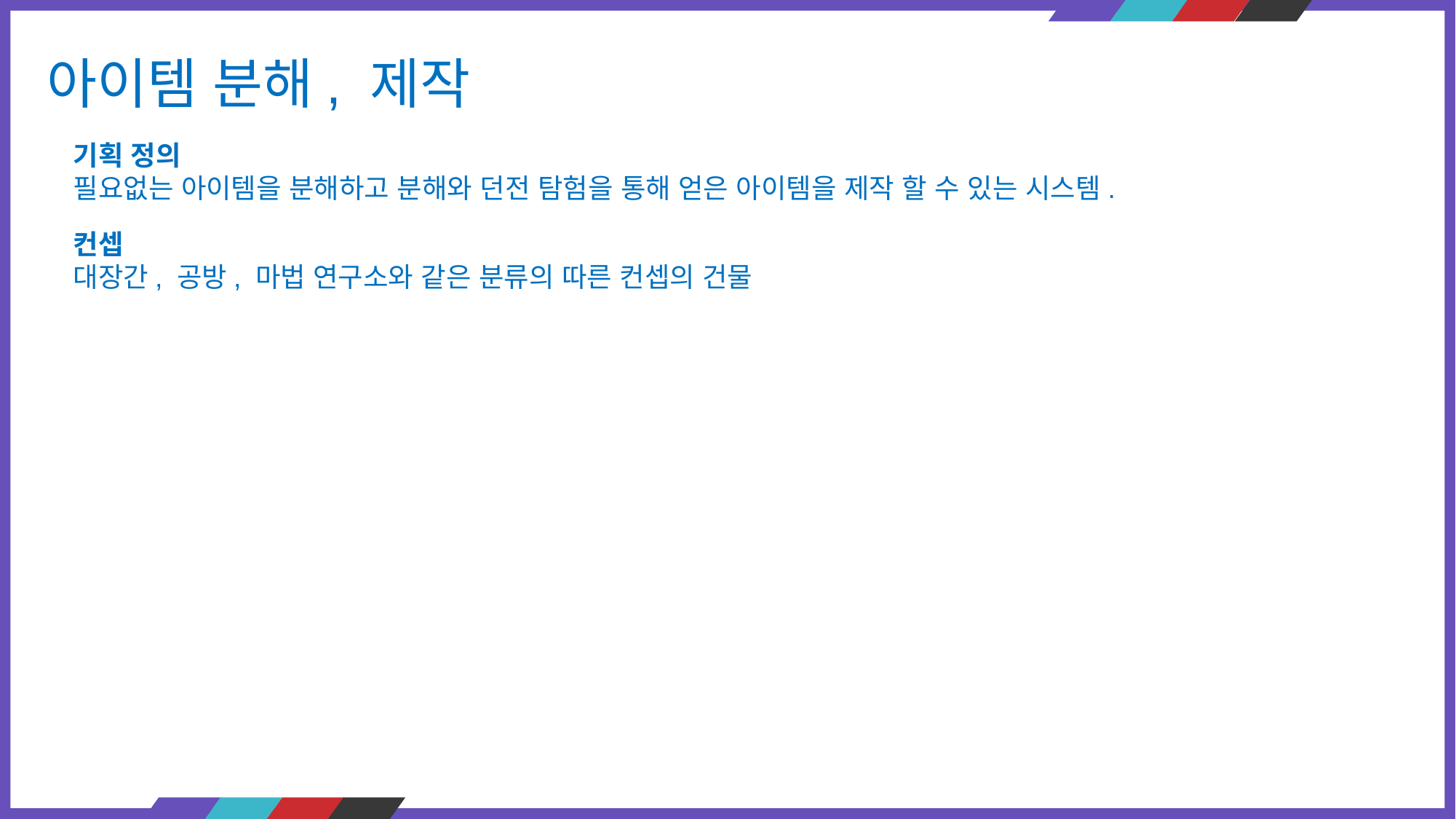

아이템 분해, 제작
기획 정의
필요없는 아이템을 분해하고 분해와 던전 탐험을 통해 얻은 아이템을 제작 할 수 있는 시스템.
컨셉
대장간, 공방, 마법 연구소와 같은 분류의 따른 컨셉의 건물